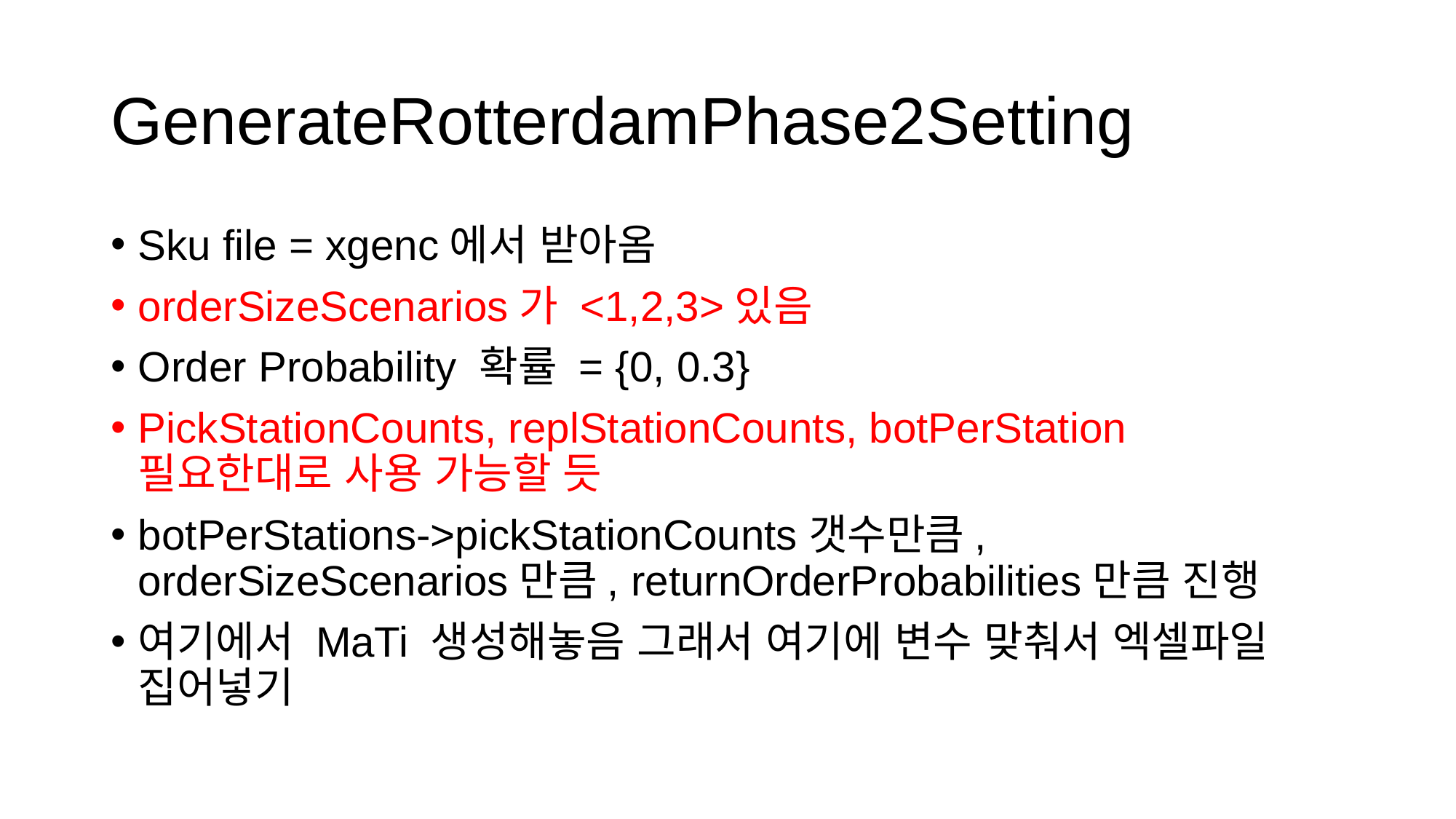

# GenerateRotterdamPhase2Setting
Sku file = xgenc에서 받아옴
orderSizeScenarios가 <1,2,3>있음
Order Probability 확률 = {0, 0.3}
PickStationCounts, replStationCounts, botPerStation 필요한대로 사용 가능할 듯
botPerStations->pickStationCounts갯수만큼, orderSizeScenarios만큼, returnOrderProbabilities만큼 진행
여기에서 MaTi 생성해놓음 그래서 여기에 변수 맞춰서 엑셀파일 집어넣기